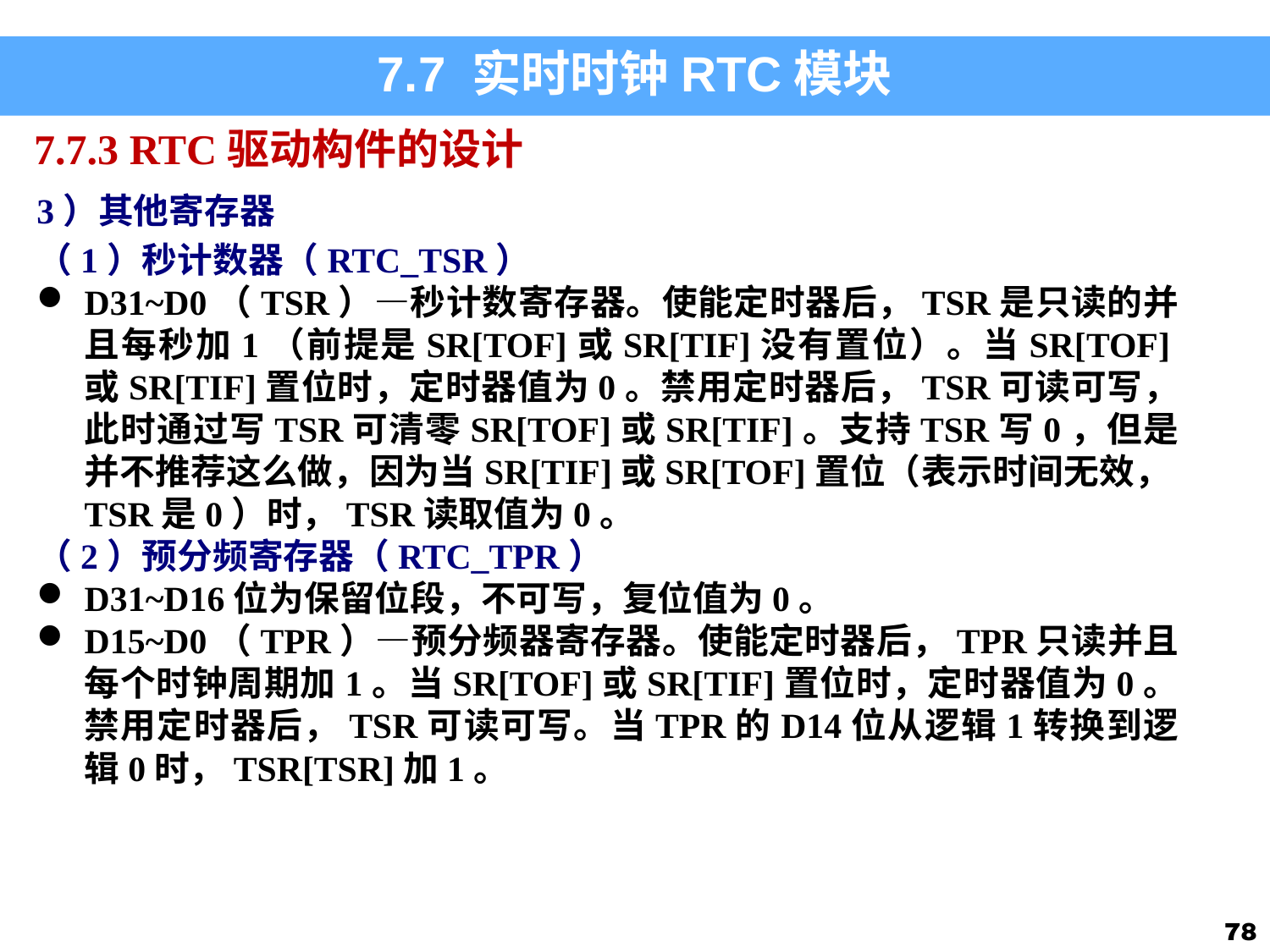

7.7 实时时钟RTC模块
7.7.3 RTC驱动构件的设计
3）其他寄存器
（1）秒计数器（RTC_TSR）
D31~D0（TSR）—秒计数寄存器。使能定时器后，TSR是只读的并且每秒加1（前提是SR[TOF]或SR[TIF]没有置位）。当SR[TOF]或SR[TIF]置位时，定时器值为0。禁用定时器后，TSR可读可写，此时通过写TSR可清零SR[TOF]或SR[TIF]。支持TSR写0，但是并不推荐这么做，因为当SR[TIF]或SR[TOF]置位（表示时间无效，TSR是0）时，TSR读取值为0。
（2）预分频寄存器（RTC_TPR）
D31~D16位为保留位段，不可写，复位值为0。
D15~D0（TPR）—预分频器寄存器。使能定时器后，TPR只读并且每个时钟周期加1。当SR[TOF]或SR[TIF]置位时，定时器值为0。禁用定时器后，TSR可读可写。当TPR的D14位从逻辑1转换到逻辑0时，TSR[TSR]加1。
78